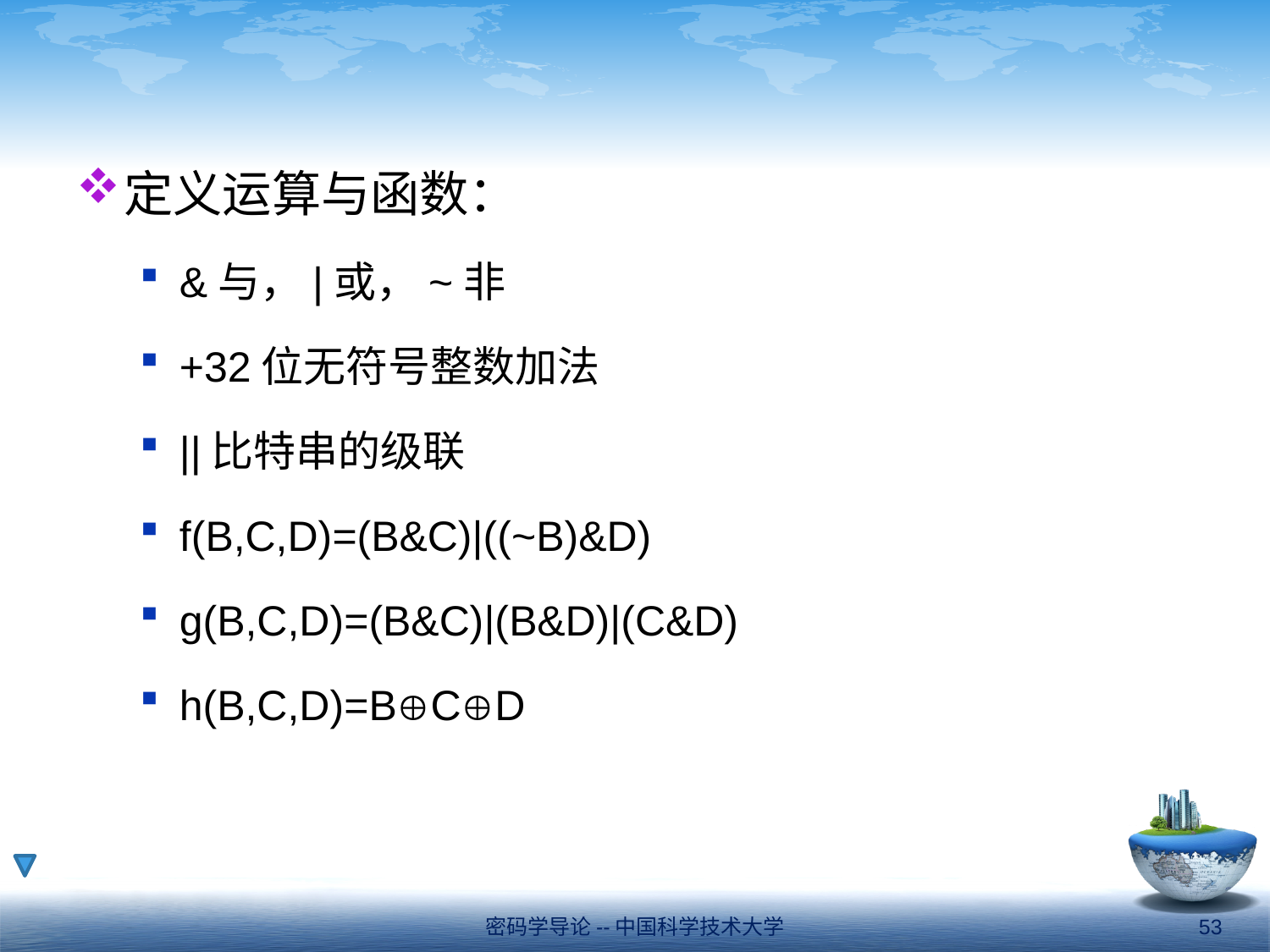

#
定义运算与函数：
&与，|或，~非
+32位无符号整数加法
||比特串的级联
f(B,C,D)=(B&C)|((~B)&D)
g(B,C,D)=(B&C)|(B&D)|(C&D)
h(B,C,D)=B⊕C⊕D

密码学导论--中国科学技术大学
53